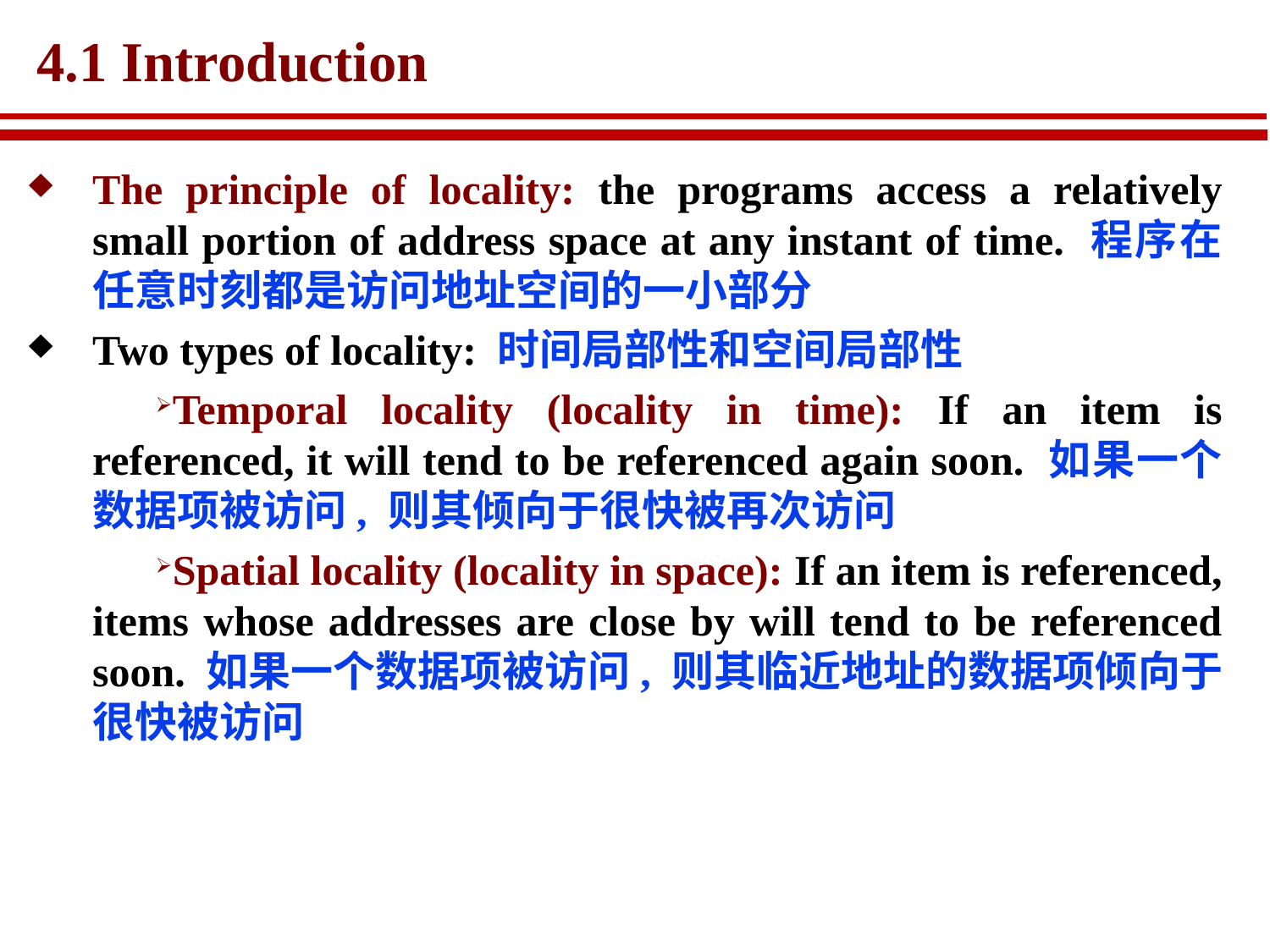

# 4.1 Introduction
The principle of locality: the programs access a relatively small portion of address space at any instant of time. 程序在任意时刻都是访问地址空间的一小部分
Two types of locality: 时间局部性和空间局部性
Temporal locality (locality in time): If an item is referenced, it will tend to be referenced again soon. 如果一个数据项被访问, 则其倾向于很快被再次访问
Spatial locality (locality in space): If an item is referenced, items whose addresses are close by will tend to be referenced soon. 如果一个数据项被访问, 则其临近地址的数据项倾向于很快被访问